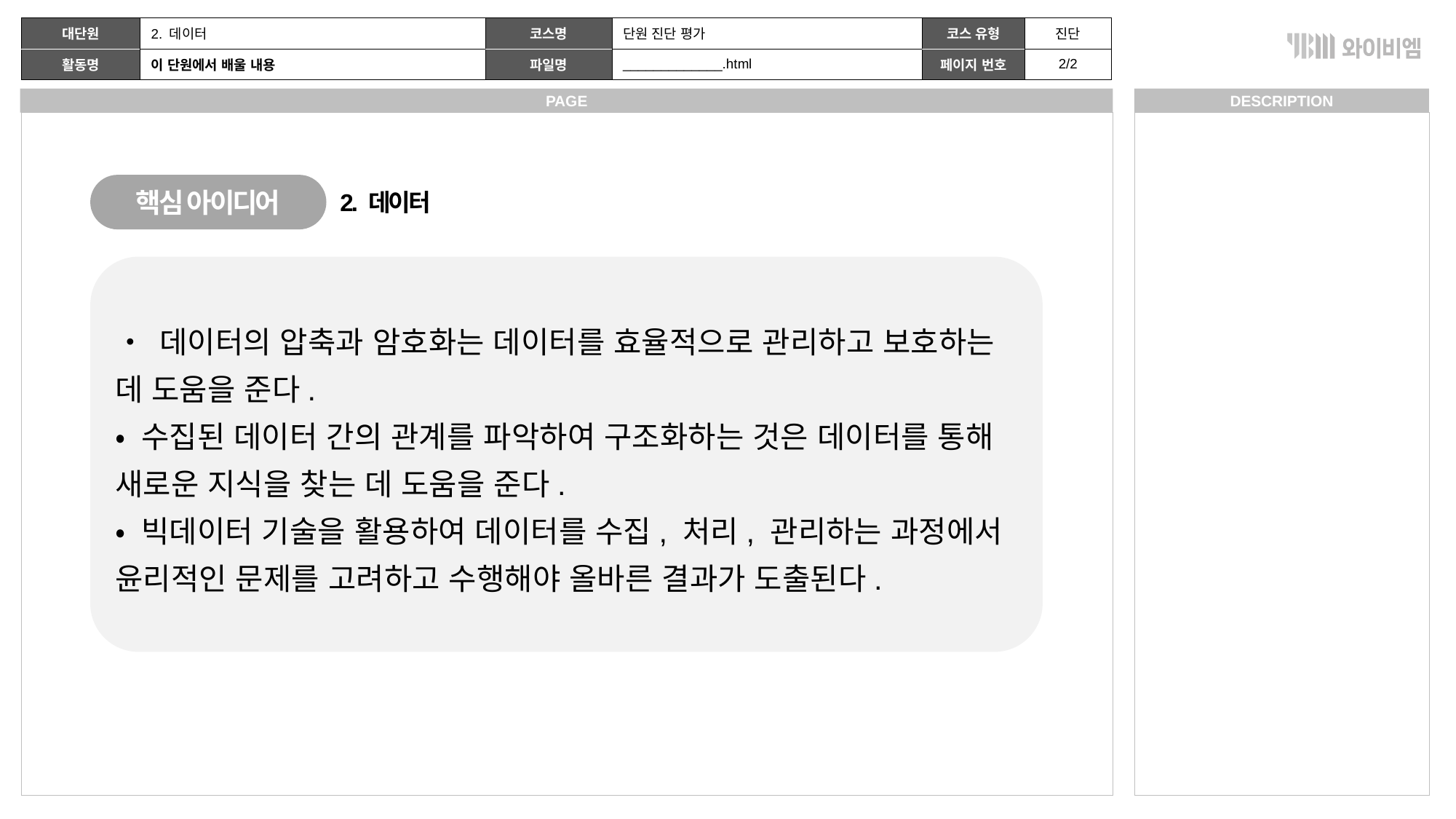

|  | 2. 데이터 |  | 단원 진단 평가 |  | 진단 |
| --- | --- | --- | --- | --- | --- |
|  | 이 단원에서 배울 내용 |  | \_\_\_\_\_\_\_\_\_\_\_\_\_.html |  | 2/2 |
핵심 아이디어
2. 데이터
• 데이터의 압축과 암호화는 데이터를 효율적으로 관리하고 보호하는 데 도움을 준다.
• 수집된 데이터 간의 관계를 파악하여 구조화하는 것은 데이터를 통해 새로운 지식을 찾는 데 도움을 준다.
• 빅데이터 기술을 활용하여 데이터를 수집, 처리, 관리하는 과정에서 윤리적인 문제를 고려하고 수행해야 올바른 결과가 도출된다.